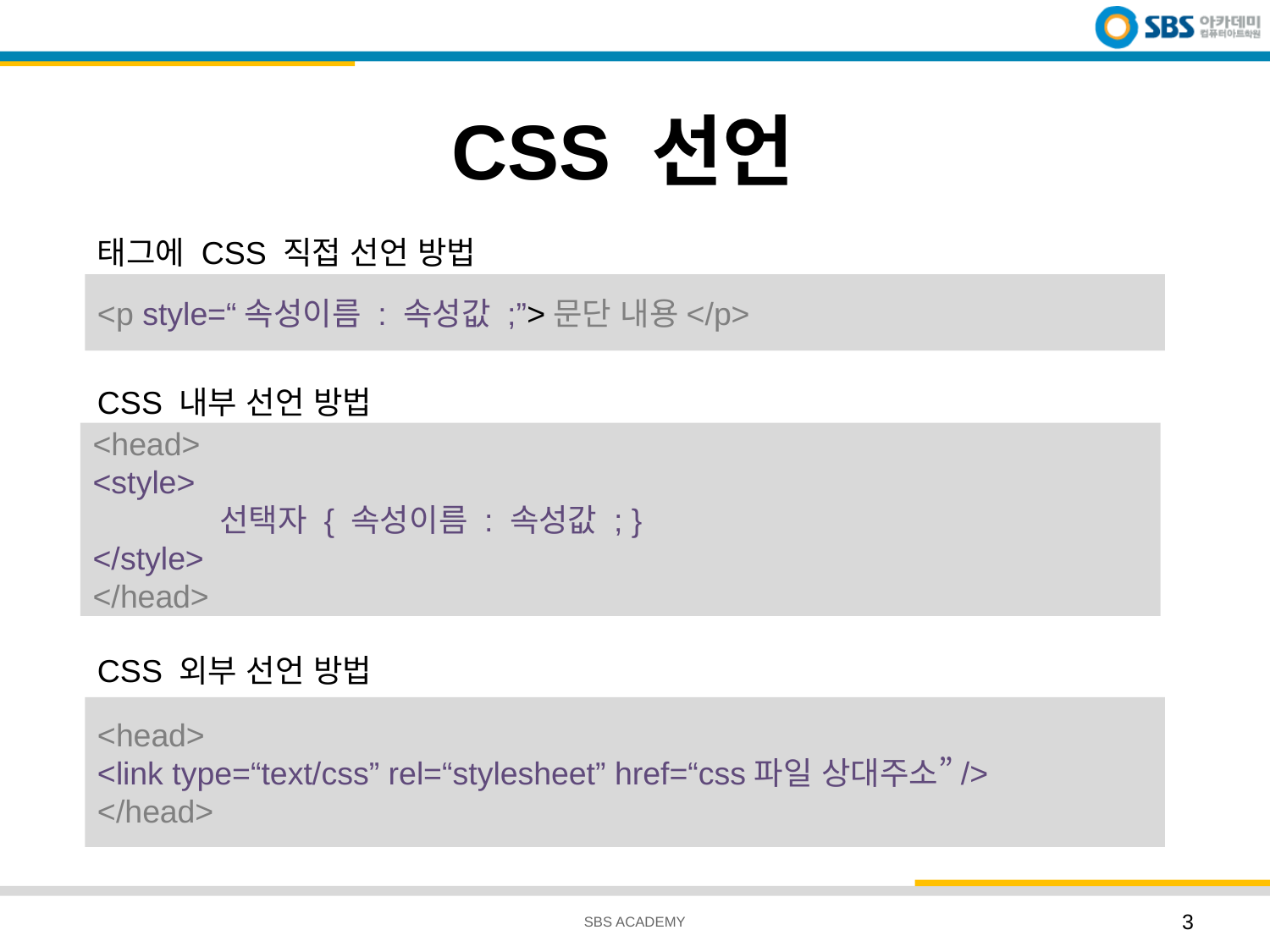

# CSS 선언
태그에 CSS 직접 선언 방법
<p style=“속성이름 : 속성값 ;”>문단 내용</p>
CSS 내부 선언 방법
<head>
<style>
	선택자 { 속성이름 : 속성값 ; }
</style>
</head>
CSS 외부 선언 방법
<head>
<link type=“text/css” rel=“stylesheet” href=“css파일 상대주소”/>
</head>
SBS ACADEMY
3